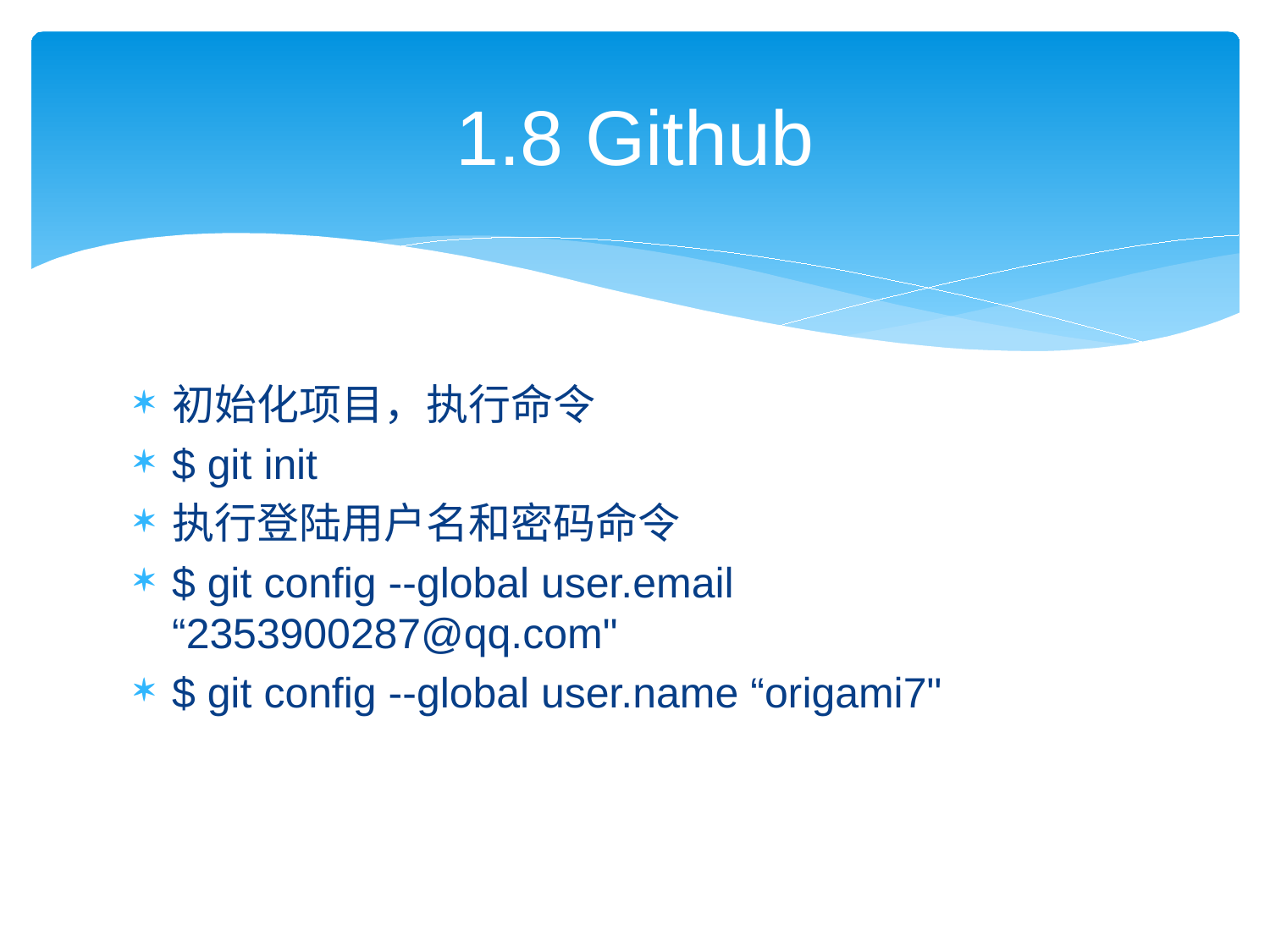

# 1.8 Github
初始化项目，执行命令
$ git init
执行登陆用户名和密码命令
$ git config --global user.email “2353900287@qq.com"
$ git config --global user.name “origami7"